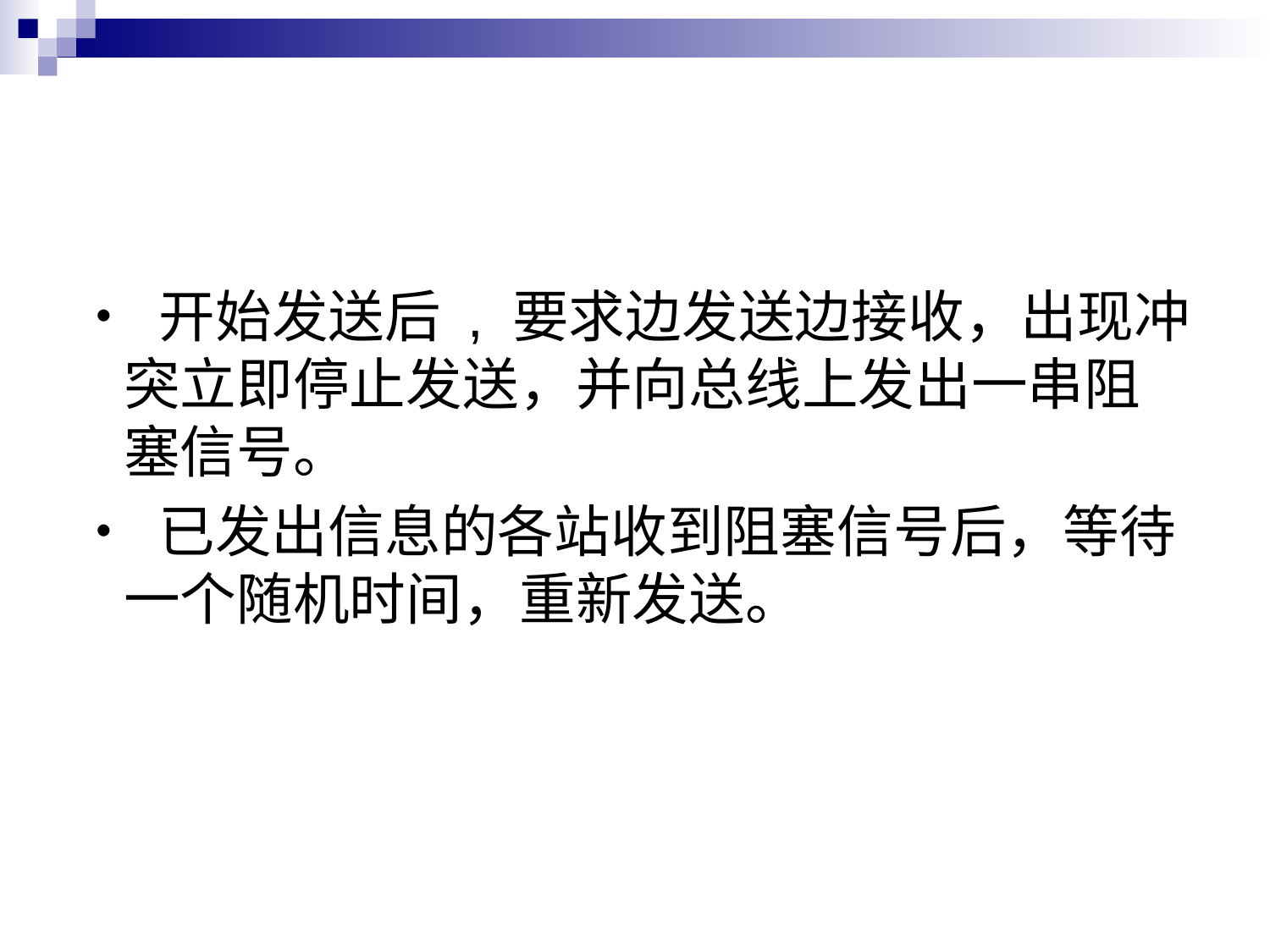

#
• 开始发送后 , 要求边发送边接收，出现冲突立即停止发送，并向总线上发出一串阻塞信号。
• 已发出信息的各站收到阻塞信号后，等待一个随机时间，重新发送。